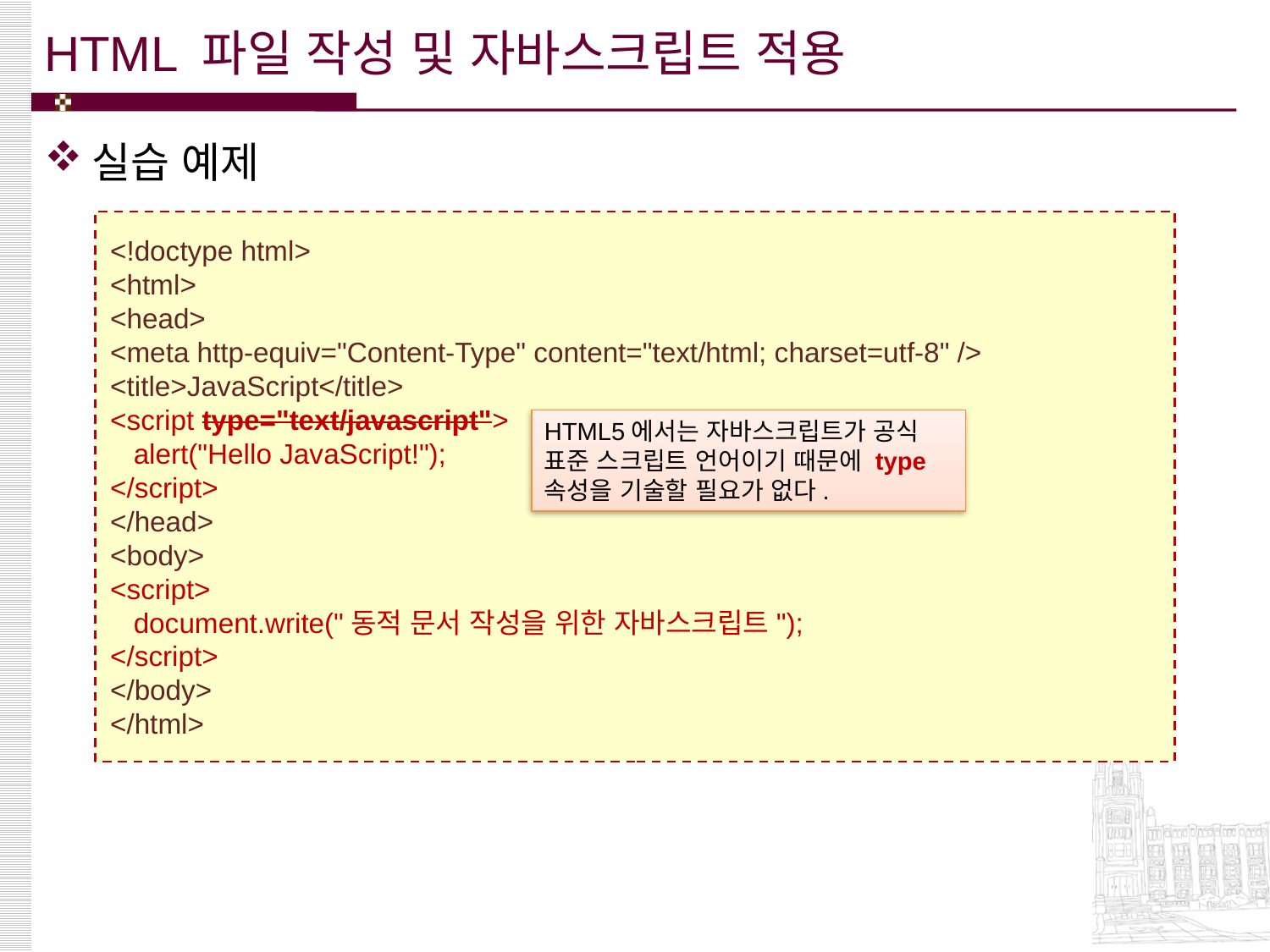

# HTML 파일 작성 및 자바스크립트 적용
실습 예제

<!doctype html>
<html>
<head>
<meta http-equiv="Content-Type" content="text/html; charset=utf-8" />
<title>JavaScript</title>
<script type="text/javascript">
   alert("Hello JavaScript!");
</script>
</head>
<body>
<script>
   document.write("동적 문서 작성을 위한 자바스크립트");
</script>
</body>
</html>
HTML5에서는 자바스크립트가 공식 표준 스크립트 언어이기 때문에 type 속성을 기술할 필요가 없다.